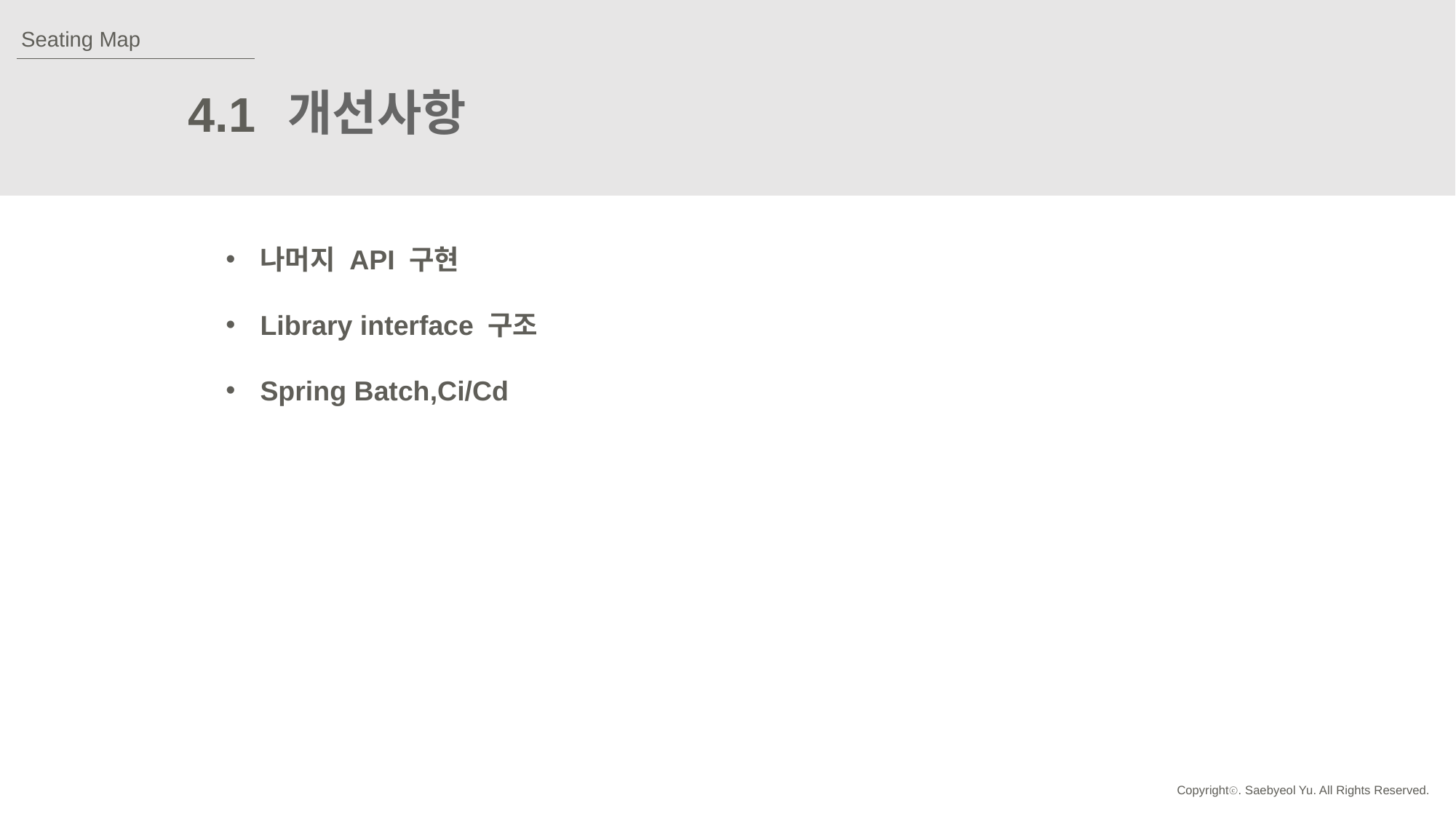

Seating Map
개선사항
4.1

나머지 API 구현
Library interface 구조
Spring Batch,Ci/Cd